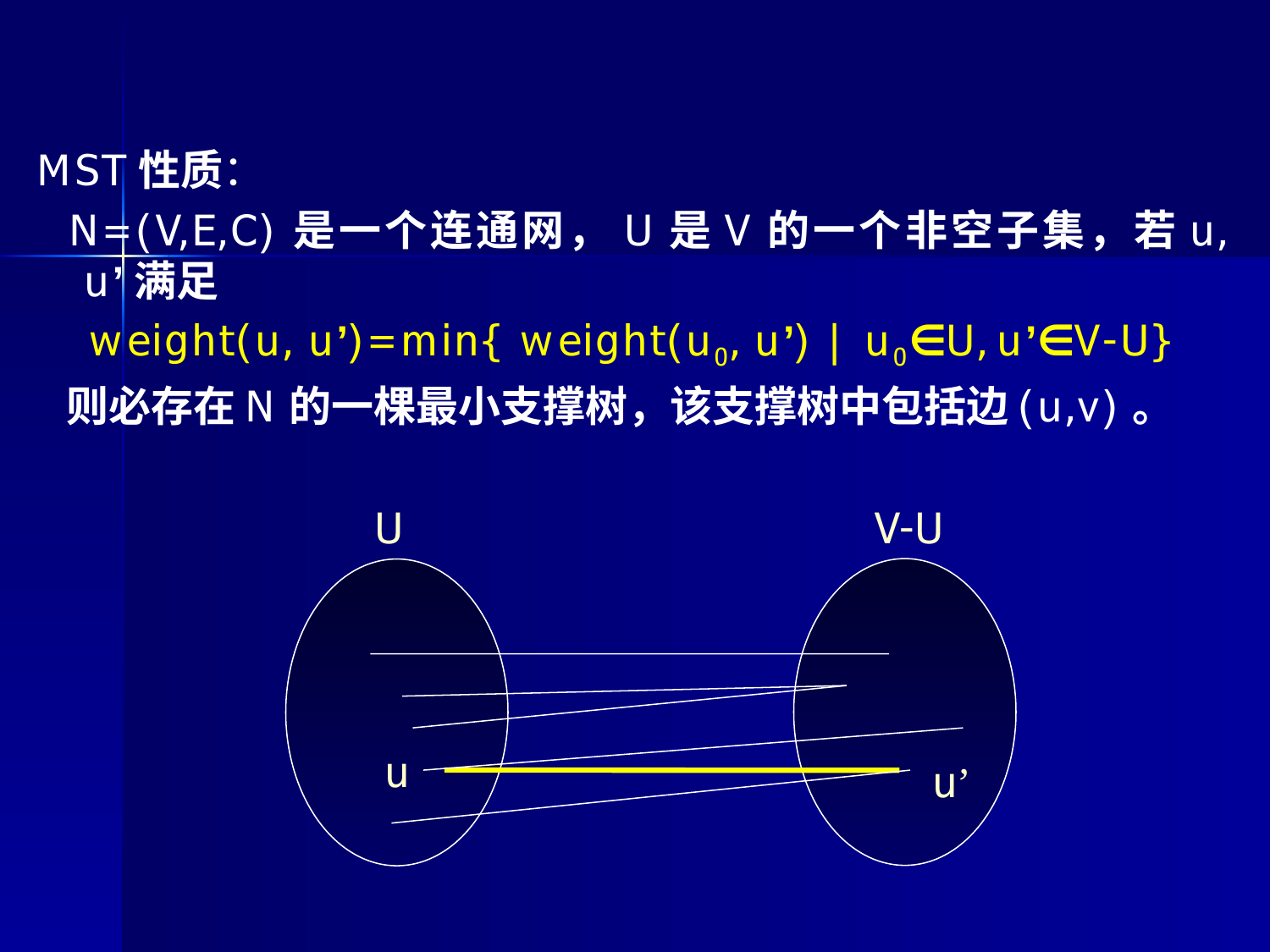

MST性质：
  N=(V,E,C)是一个连通网，U是V的一个非空子集，若u, u’满足
weight(u, u’)=min{ weight(u0, u’) | u0∈U, u’∈V-U}
  则必存在N的一棵最小支撑树，该支撑树中包括边(u,v)。

 U
  V-U

 u
u’